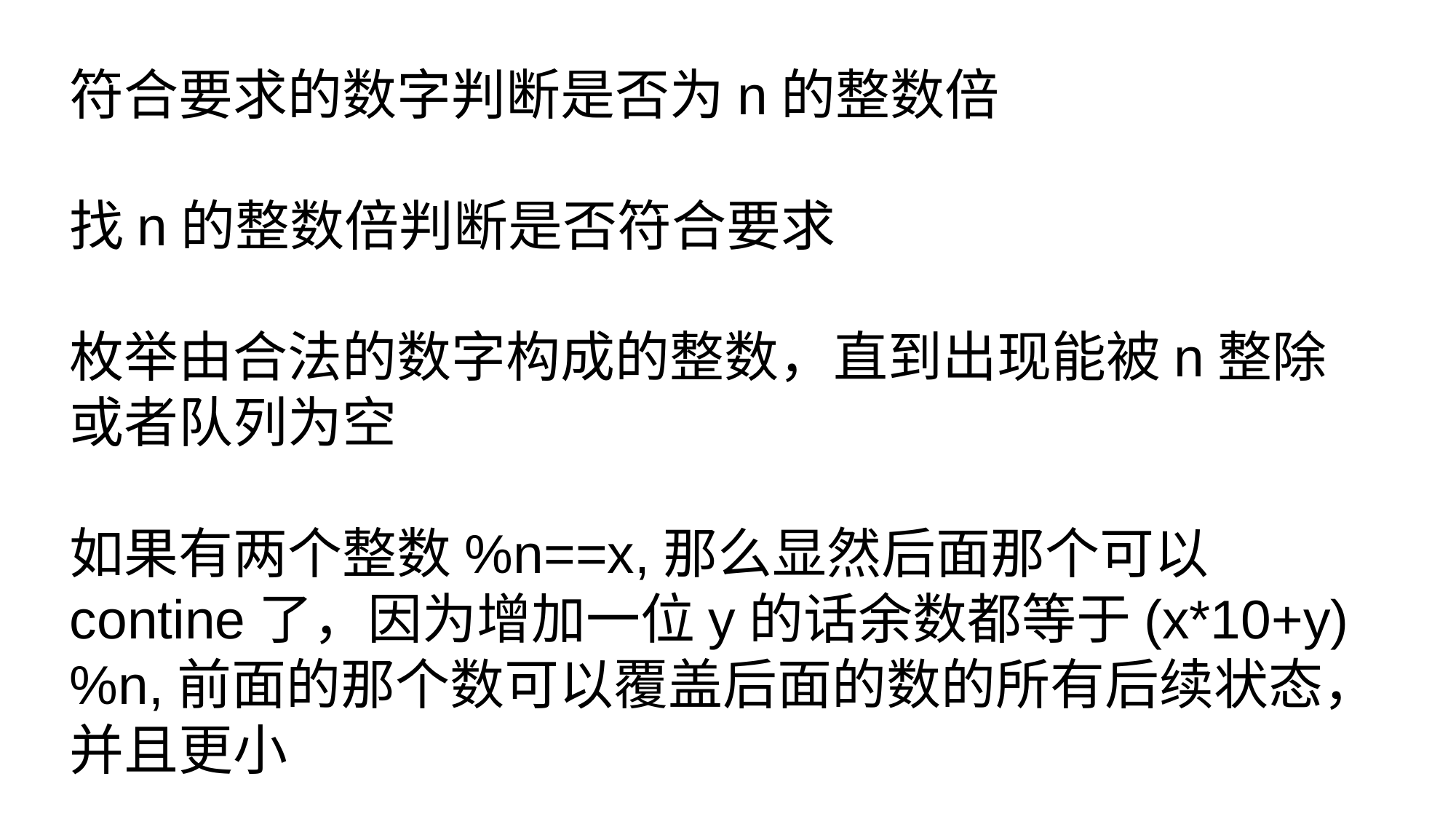

符合要求的数字判断是否为n的整数倍

找n的整数倍判断是否符合要求

枚举由合法的数字构成的整数，直到出现能被n整除或者队列为空

如果有两个整数%n==x,那么显然后面那个可以contine了，因为增加一位y的话余数都等于(x*10+y)%n,前面的那个数可以覆盖后面的数的所有后续状态，并且更小